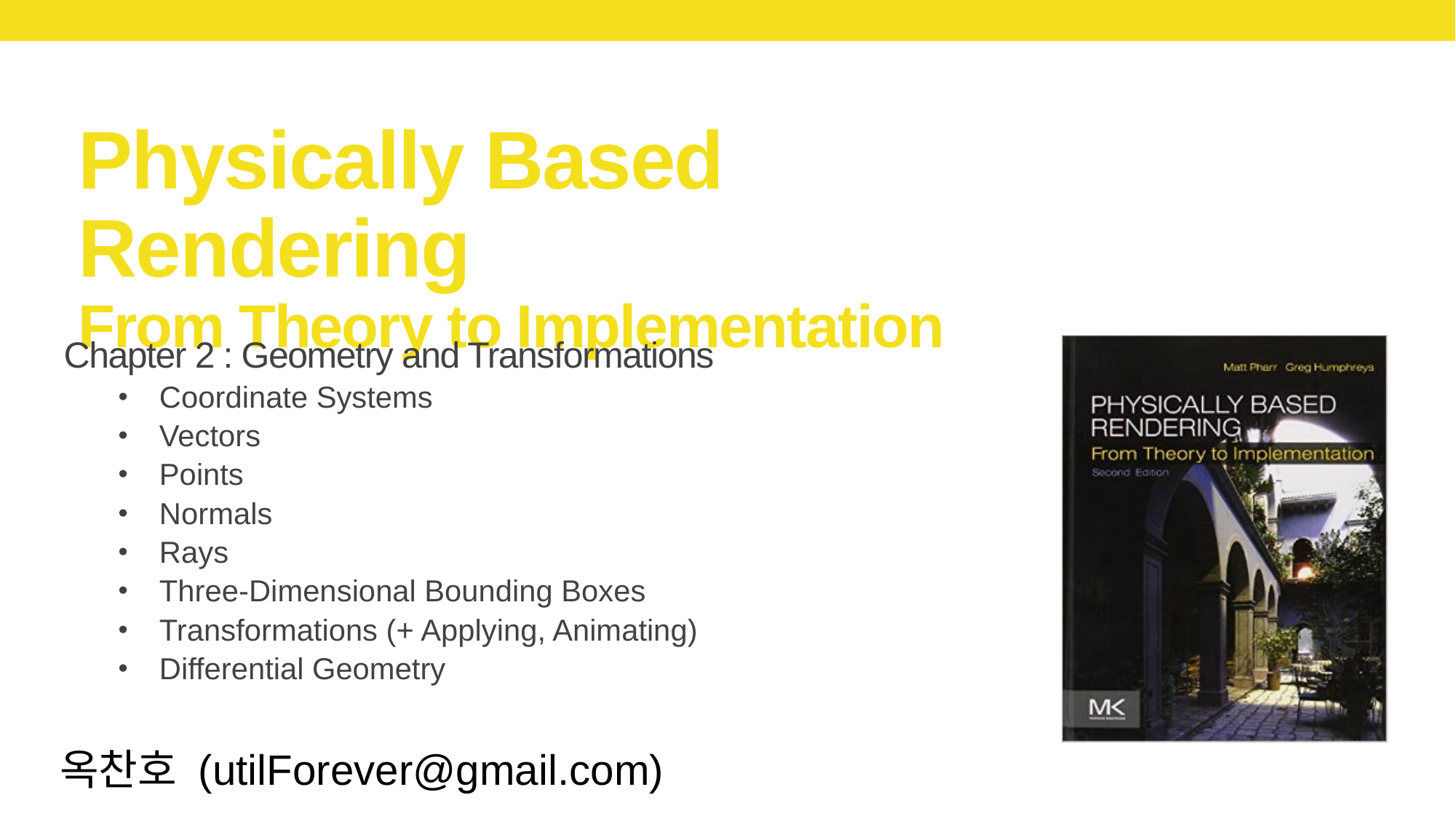

# Physically Based Rendering From Theory to Implementation
Chapter 2 : Geometry and Transformations
Coordinate Systems
Vectors
Points
Normals
Rays
Three-Dimensional Bounding Boxes
Transformations (+ Applying, Animating)
Differential Geometry
옥찬호 (utilForever@gmail.com)